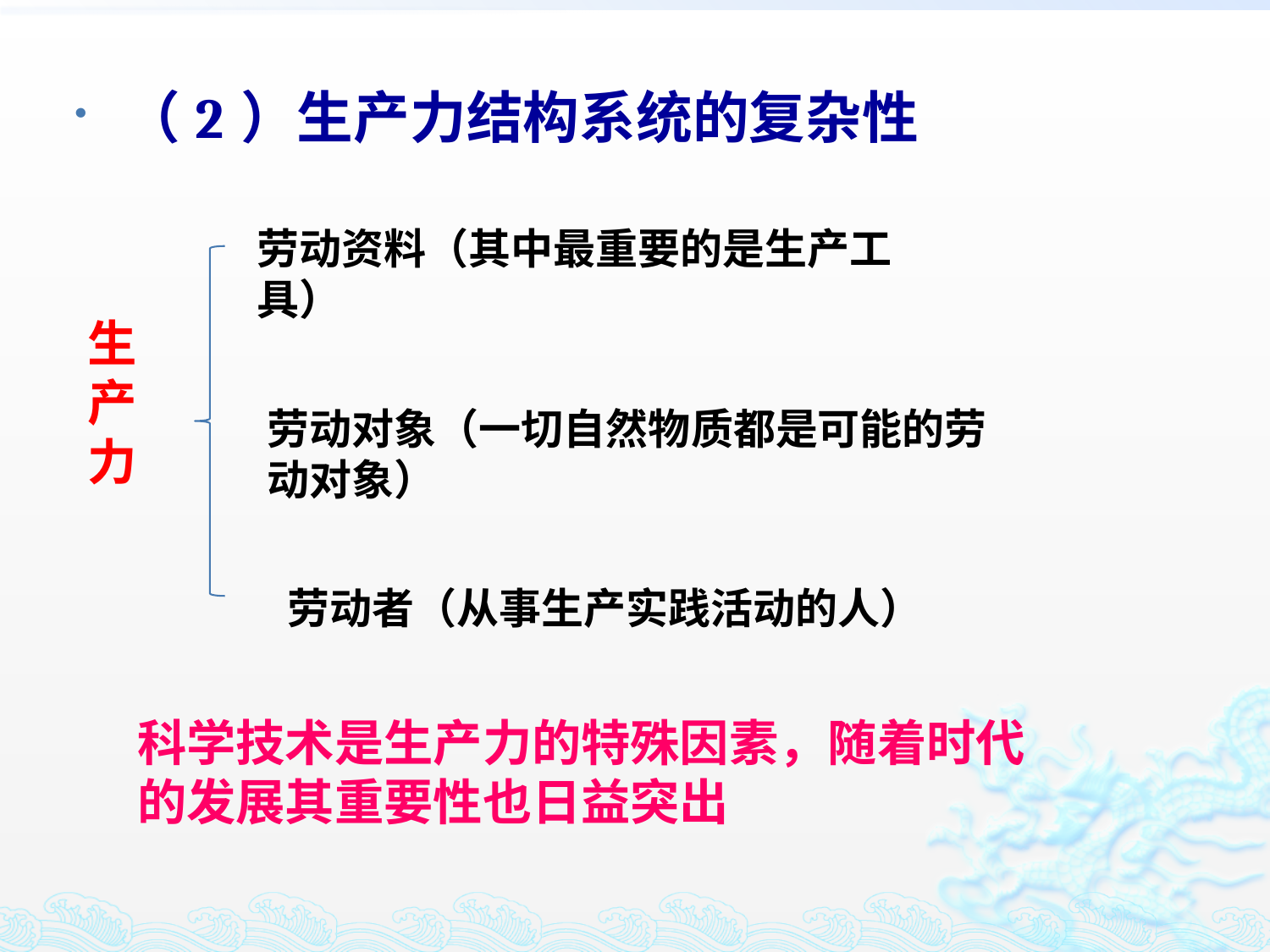

（2）生产力结构系统的复杂性
劳动资料（其中最重要的是生产工具）

生
产
力
劳动对象（一切自然物质都是可能的劳动对象）
劳动者（从事生产实践活动的人）
科学技术是生产力的特殊因素，随着时代的发展其重要性也日益突出